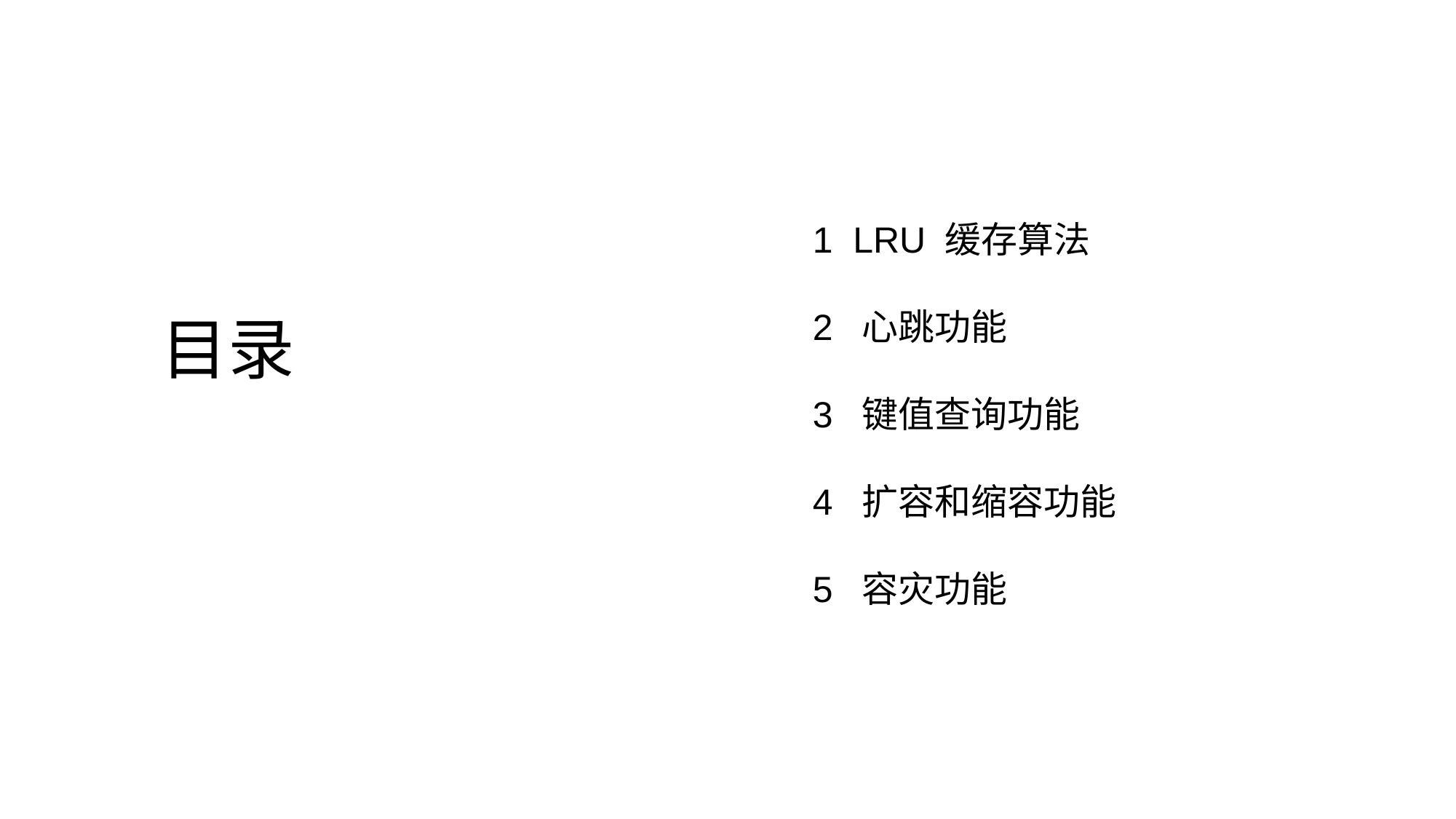

目录
# 1  LRU 缓存算法   2  心跳功能  3  键值查询功能 4  扩容和缩容功能 5  容灾功能